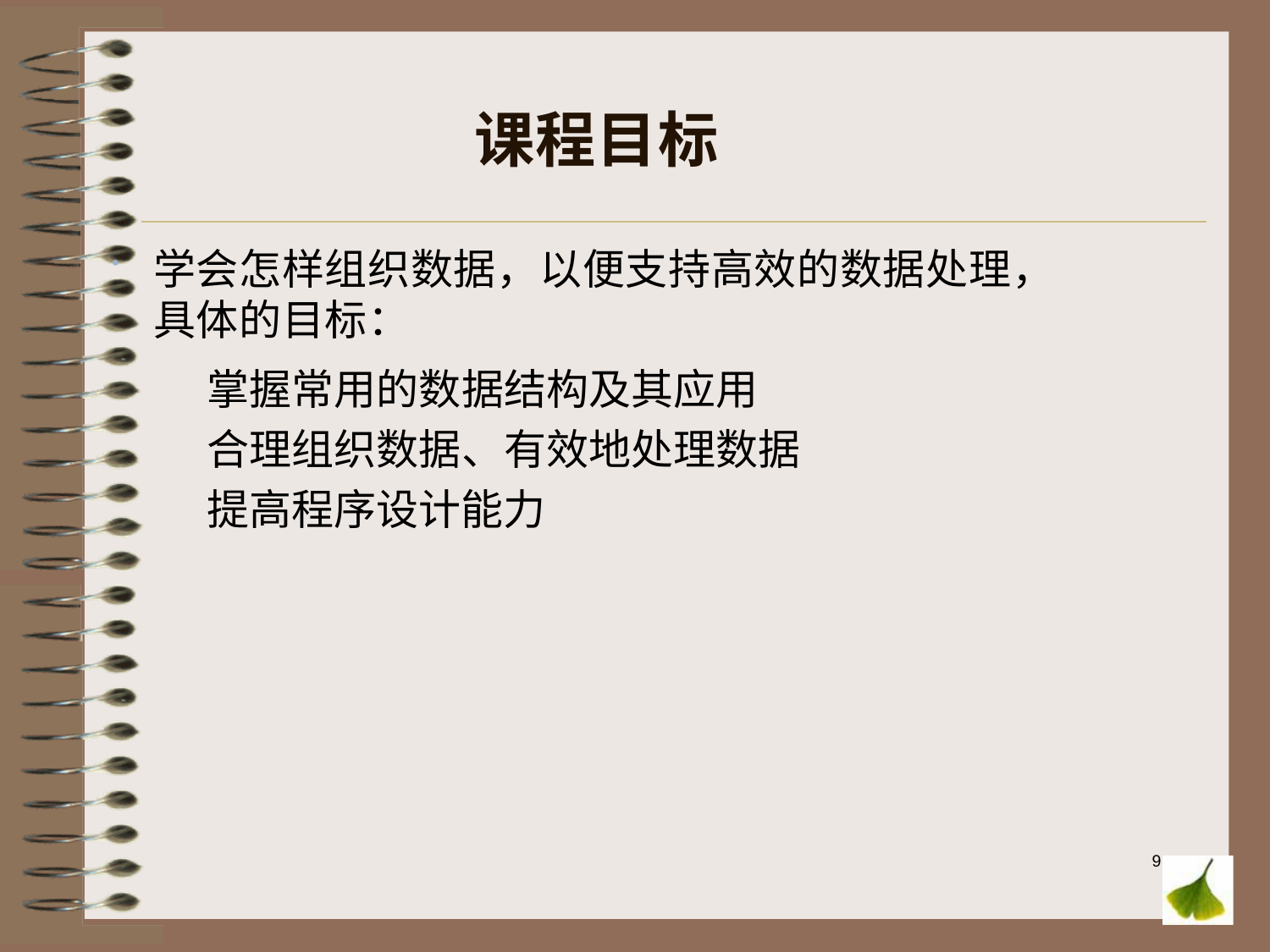

# 课程目标
学会怎样组织数据，以便支持高效的数据处理，具体的目标：
   掌握常用的数据结构及其应用
   合理组织数据、有效地处理数据
   提高程序设计能力
9